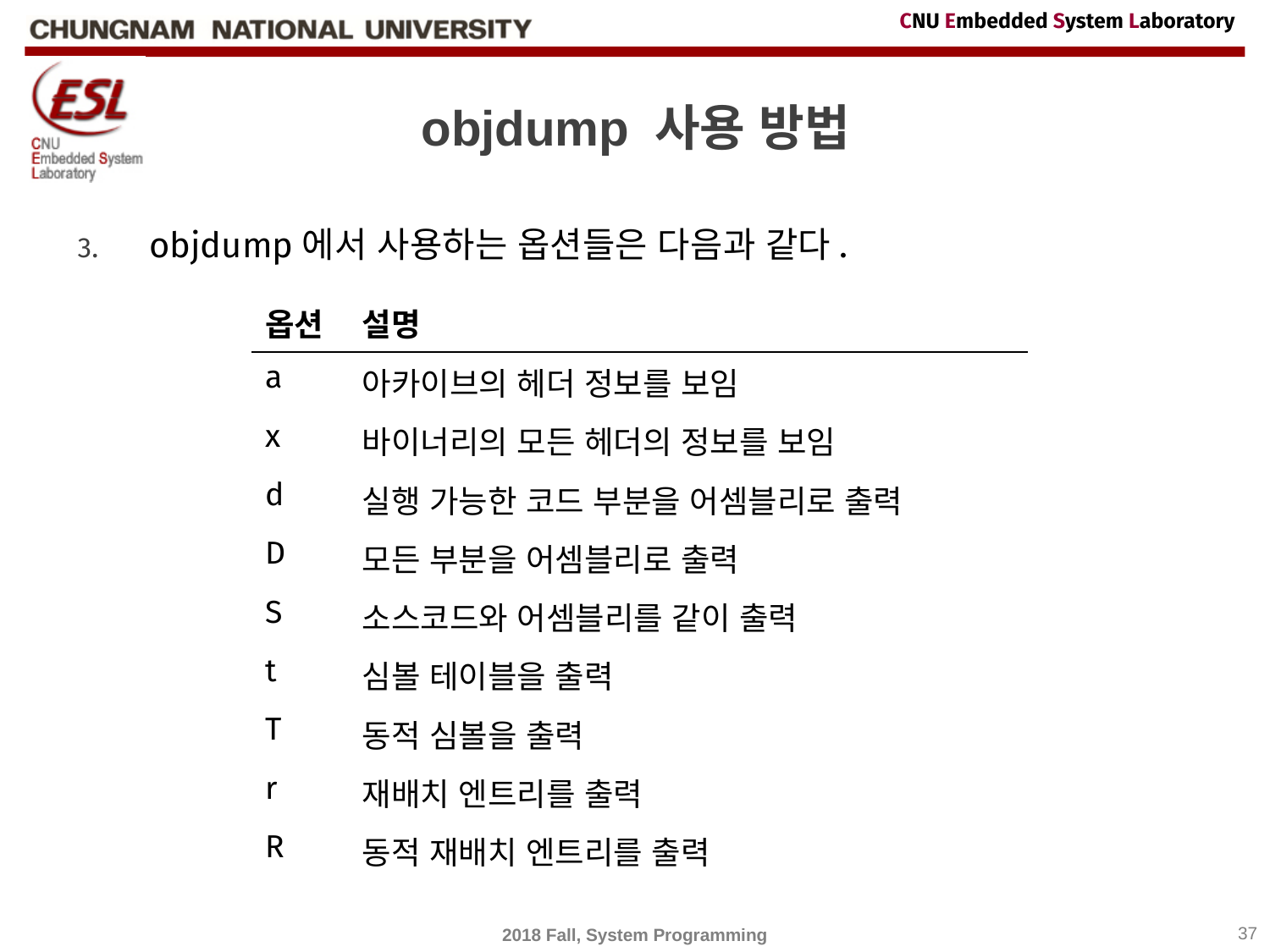

# objdump 사용 방법
objdump에서 사용하는 옵션들은 다음과 같다.
| 옵션 | 설명 |
| --- | --- |
| a | 아카이브의 헤더 정보를 보임 |
| x | 바이너리의 모든 헤더의 정보를 보임 |
| d | 실행 가능한 코드 부분을 어셈블리로 출력 |
| D | 모든 부분을 어셈블리로 출력 |
| S | 소스코드와 어셈블리를 같이 출력 |
| t | 심볼 테이블을 출력 |
| T | 동적 심볼을 출력 |
| r | 재배치 엔트리를 출력 |
| R | 동적 재배치 엔트리를 출력 |
2018 Fall, System Programming
37